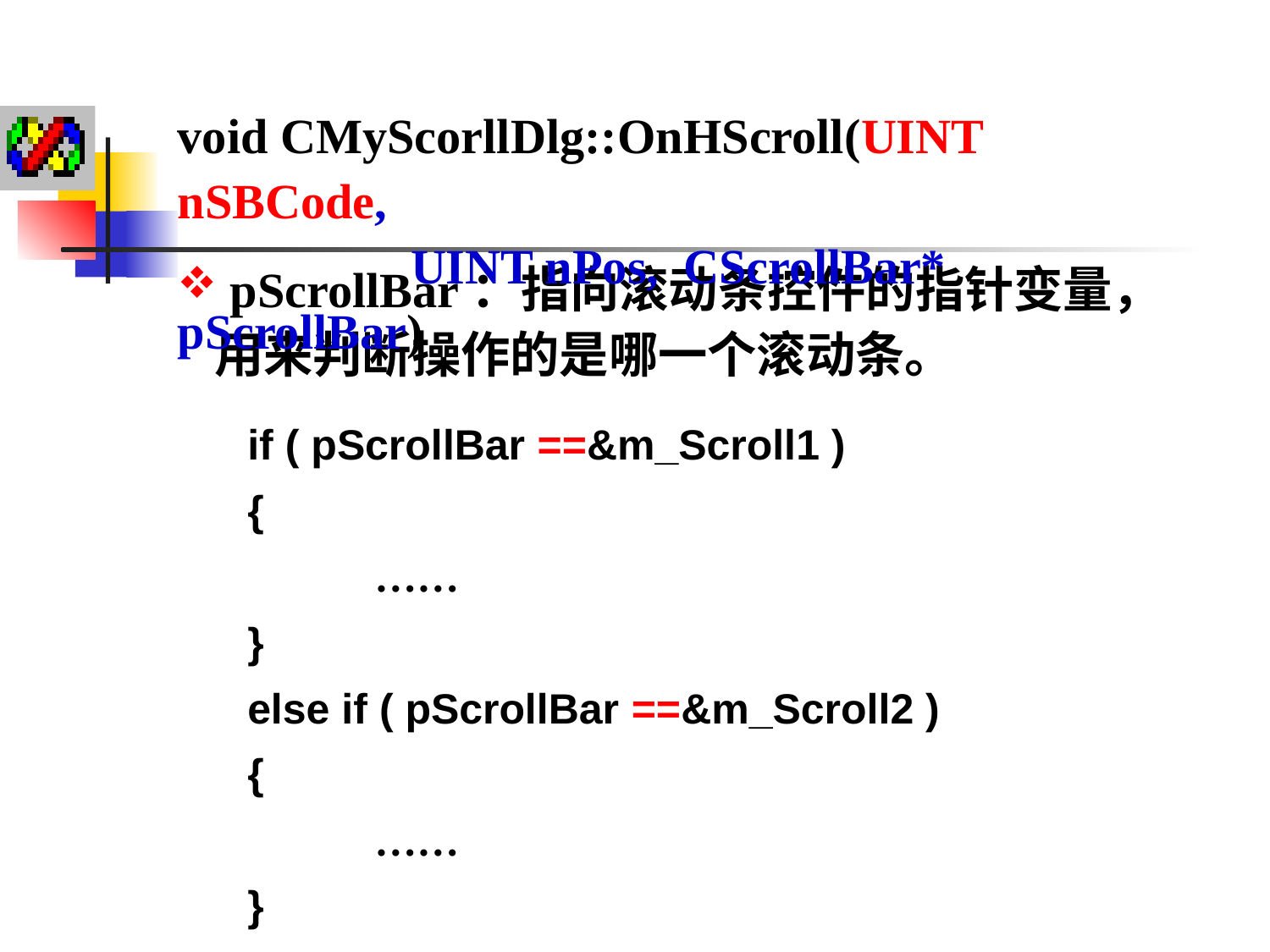

void CMyScorllDlg::OnHScroll(UINT nSBCode,
                   UINT nPos,  CScrollBar* pScrollBar)
 pScrollBar：指向滚动条控件的指针变量，用来判断操作的是哪一个滚动条。
if ( pScrollBar ==&m_Scroll1 )
{
	……
}
else if ( pScrollBar ==&m_Scroll2 )
{
	……
}